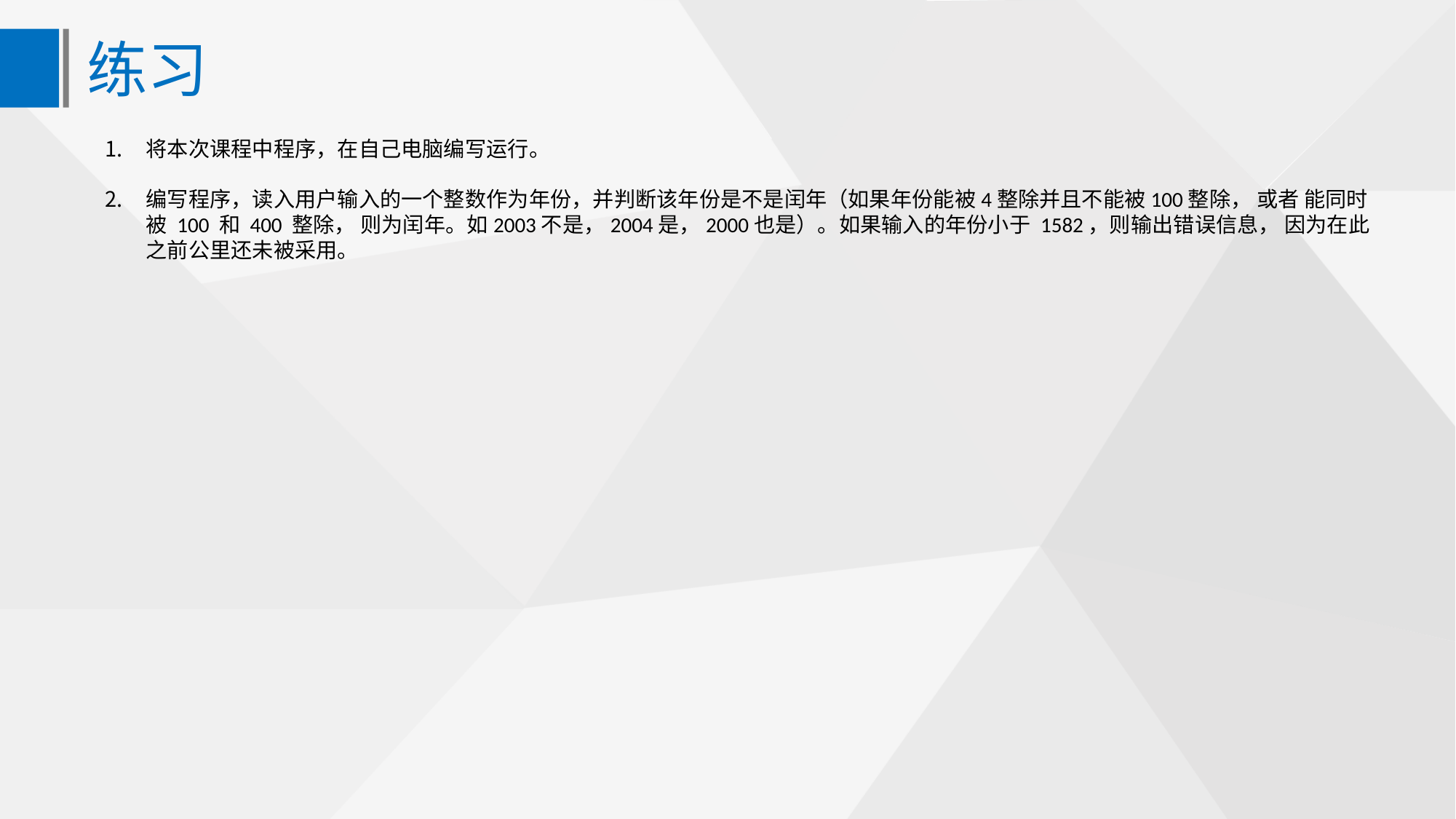

练习

将本次课程中程序，在自己电脑编写运行。

编写程序，读入用户输入的一个整数作为年份，并判断该年份是不是闰年（如果年份能被4整除并且不能被100整除， 或者 能同时被 100 和 400 整除， 则为闰年。如2003不是，2004是，2000也是）。如果输入的年份小于 1582，则输出错误信息， 因为在此之前公里还未被采用。